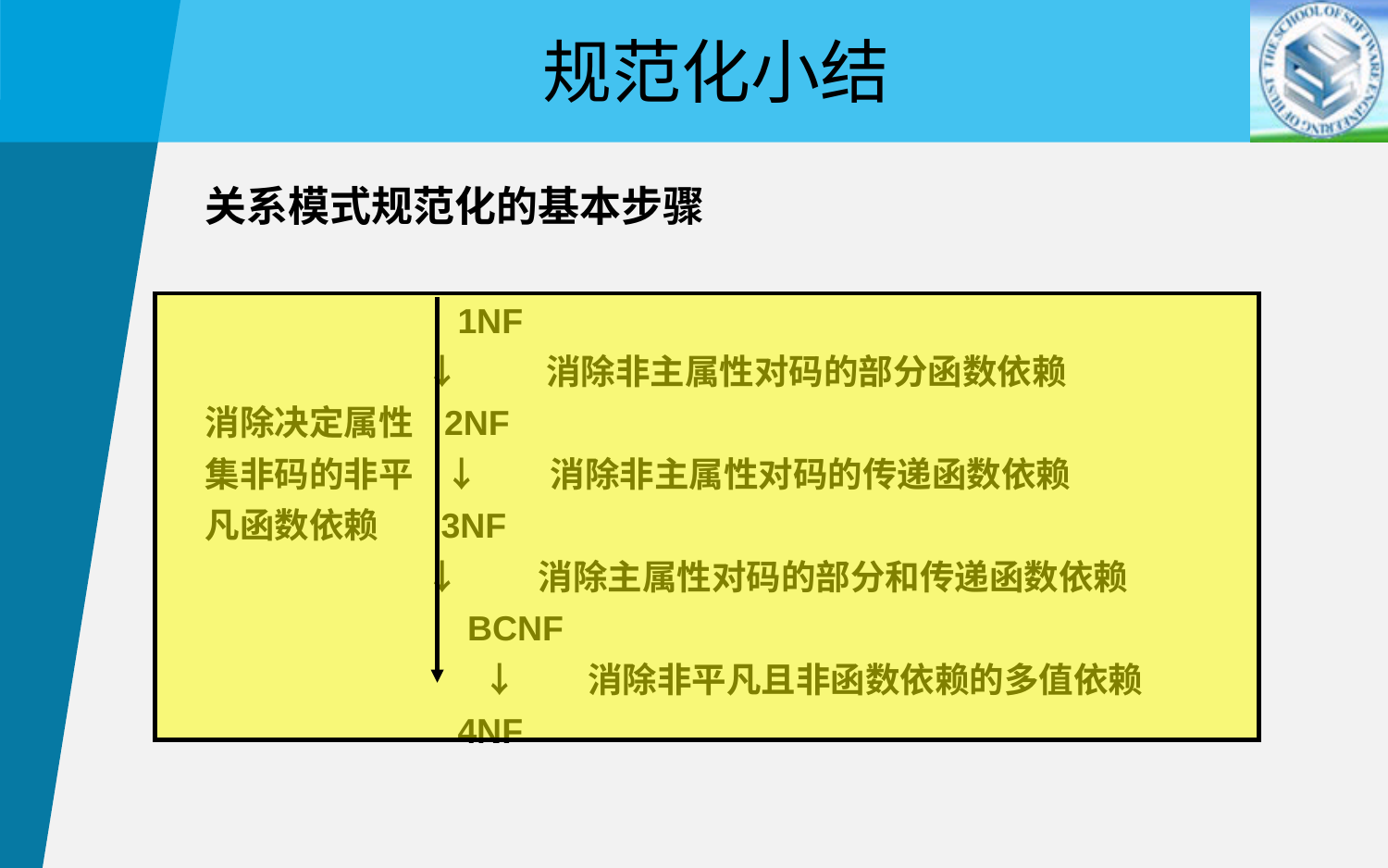

规范化小结
关系模式规范化的基本步骤

                          1NF
                            ↓          消除非主属性对码的部分函数依赖
消除决定属性   2NF
集非码的非平    ↓         消除非主属性对码的传递函数依赖
凡函数依赖       3NF
                            ↓         消除主属性对码的部分和传递函数依赖
                           BCNF
              	             ↓        消除非平凡且非函数依赖的多值依赖
                          4NF